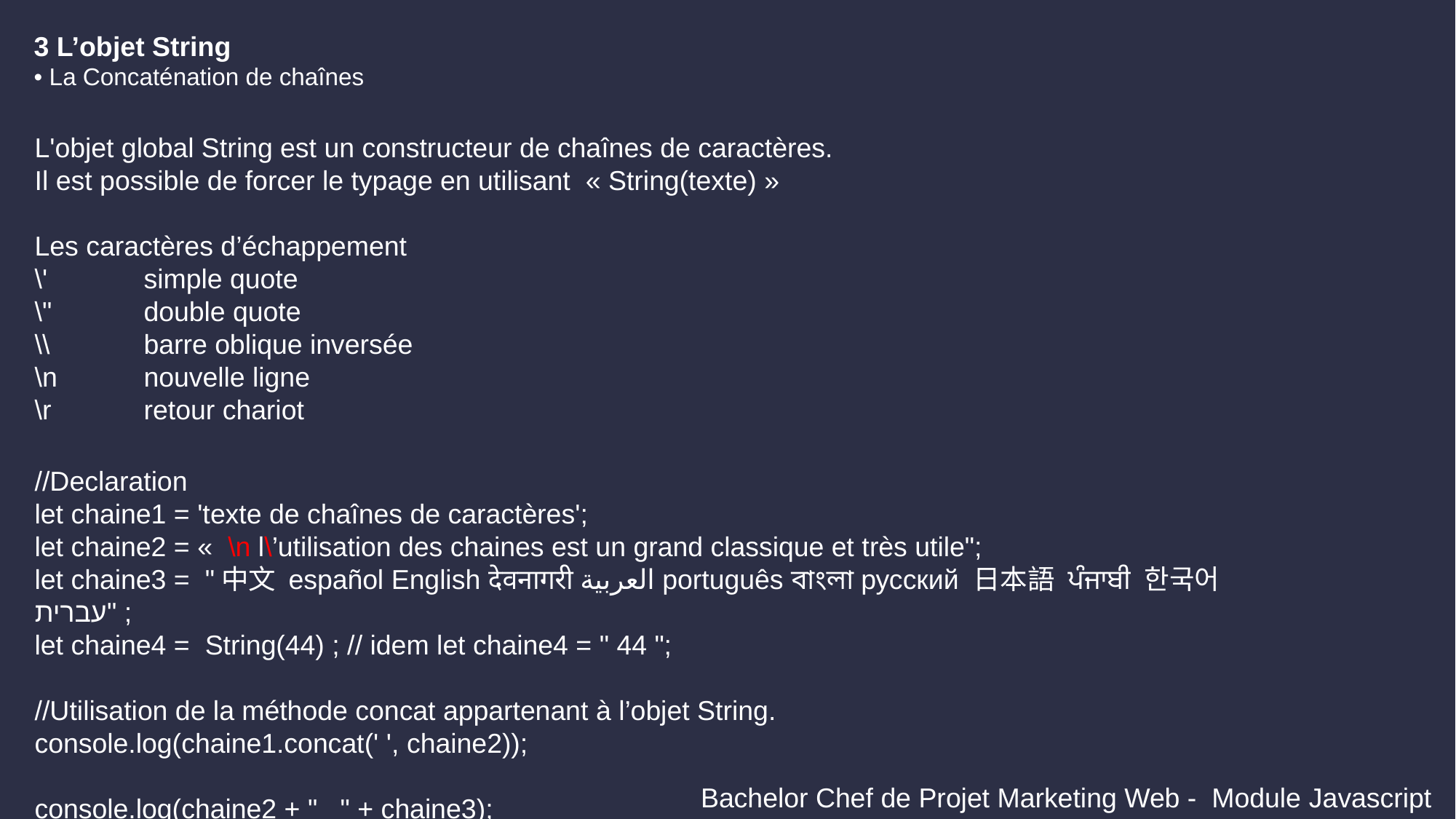

3 L’objet String
• La Concaténation de chaînes

L'objet global String est un constructeur de chaînes de caractères.
Il est possible de forcer le typage en utilisant  « String(texte) »

Les caractères d’échappement
\'	simple quote
\"	double quote
\\	barre oblique inversée
\n	nouvelle ligne
\r	retour chariot

//Declaration
let chaine1 = 'texte de chaînes de caractères';
let chaine2 = «  \n l\’utilisation des chaines est un grand classique et très utile";
let chaine3 =  "中文 español English देवनागरी العربية português বাংলা русский 日本語 ਪੰਜਾਬੀ 한국어 עברית" ;
let chaine4 =  String(44) ; // idem let chaine4 = " 44 ";

//Utilisation de la méthode concat appartenant à l’objet String.
console.log(chaine1.concat(' ', chaine2));

console.log(chaine2 + "   " + chaine3);

Bachelor Chef de Projet Marketing Web -  Module Javascript